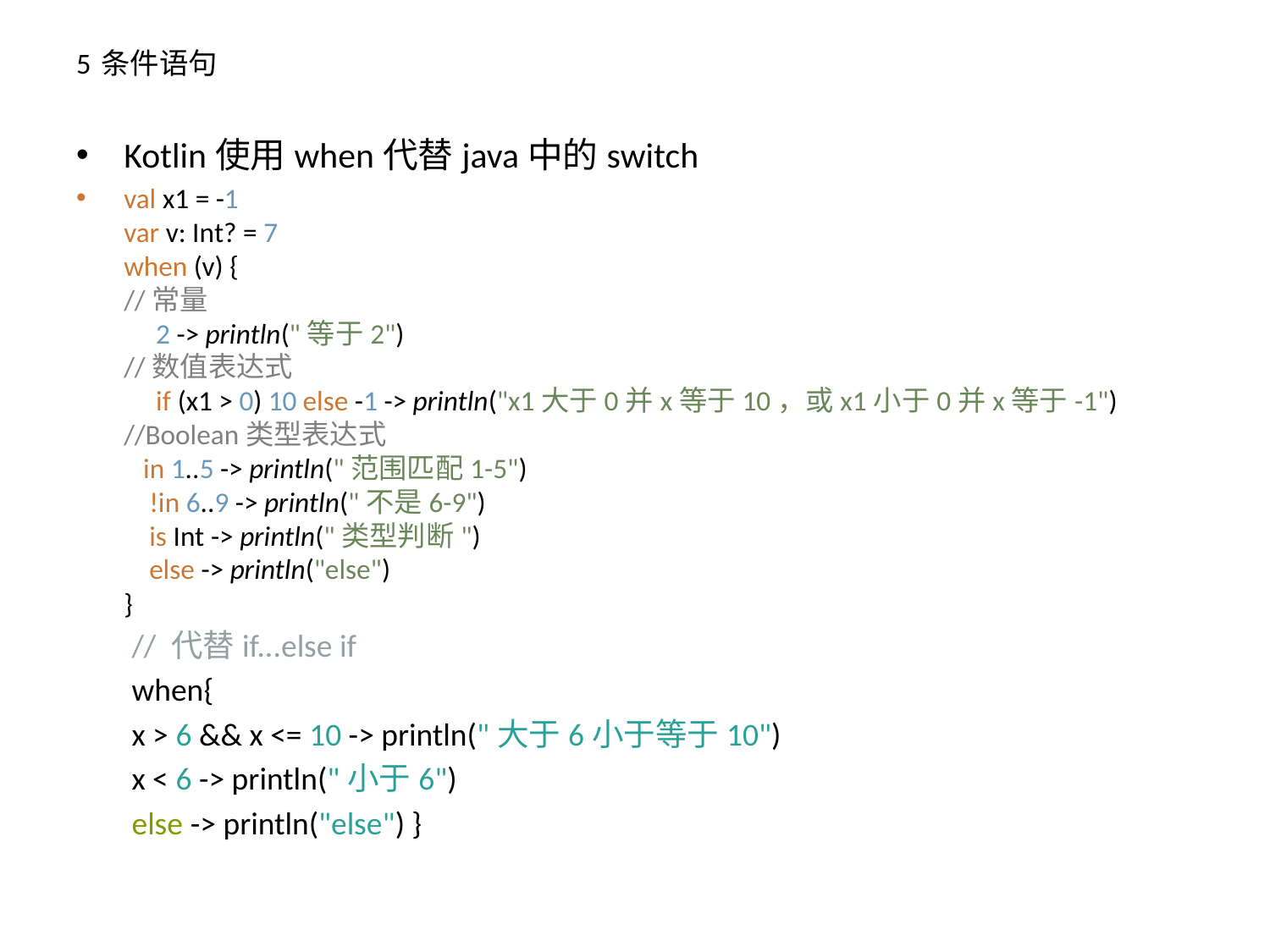

# 5 条件语句
Kotlin使用when代替java中的switch
val x1 = -1
var v: Int? = 7
when (v) {
//常量
    2 -> println("等于2")
//数值表达式
    if (x1 > 0) 10 else -1 -> println("x1大于0并x等于10，或x1小于0并x等于-1")
//Boolean类型表达式
  in 1..5 -> println("范围匹配1-5")
    !in 6..9 -> println("不是6-9")
    is Int -> println("类型判断")
    else -> println("else")
}
// 代替if...else if
when{
x > 6 && x <= 10 -> println("大于6小于等于10")
x < 6 -> println("小于6")
else -> println("else") }